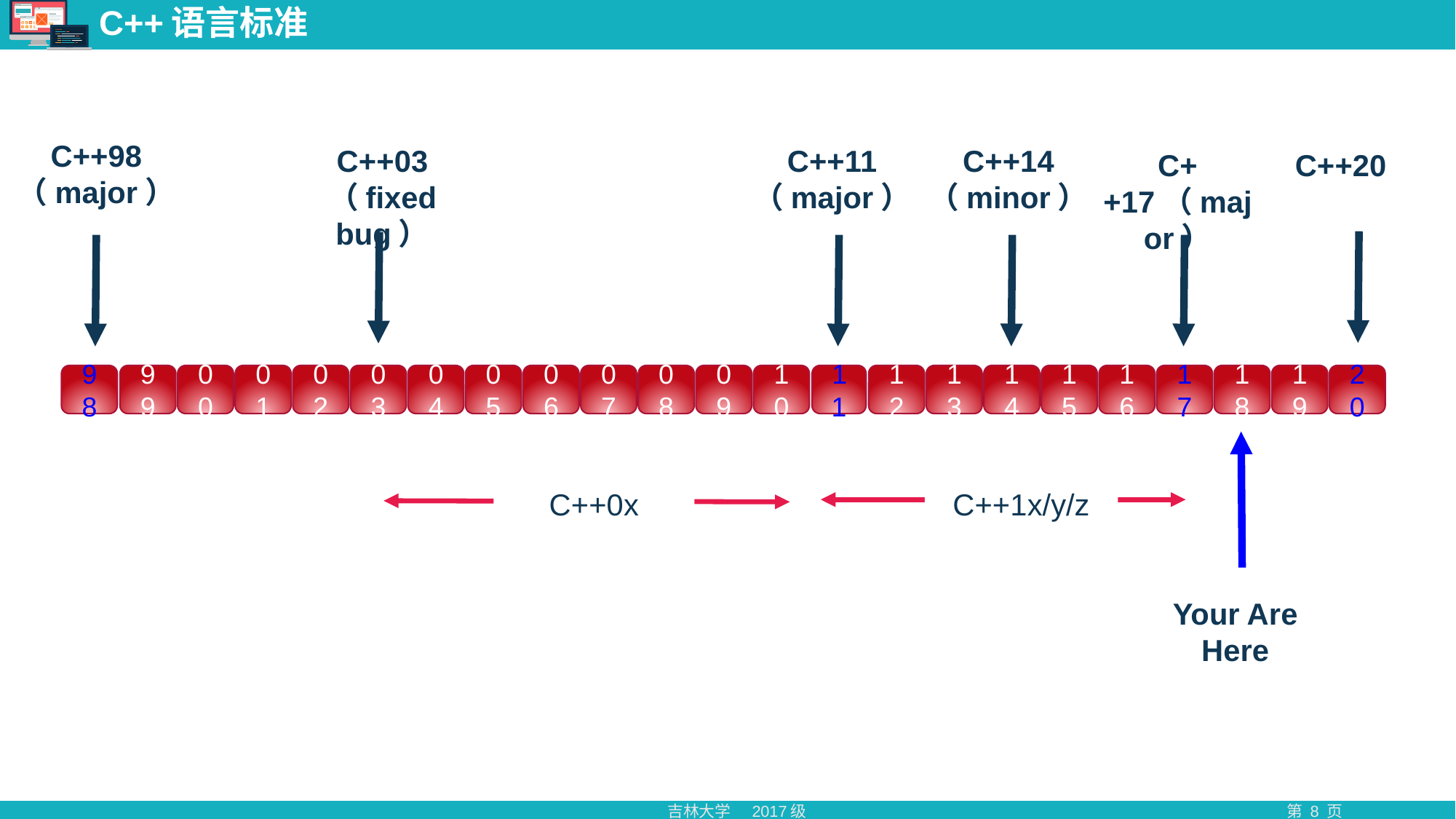

# C++语言标准
C++98
（major）
C++03
（fixed bug）
C++11
（major）
C++14
（minor）
C++17（major）
C++20
98
99
00
01
02
03
04
05
06
07
08
09
10
11
12
13
14
15
16
17
18
19
20
C++0x
C++1x/y/z
Your Are Here